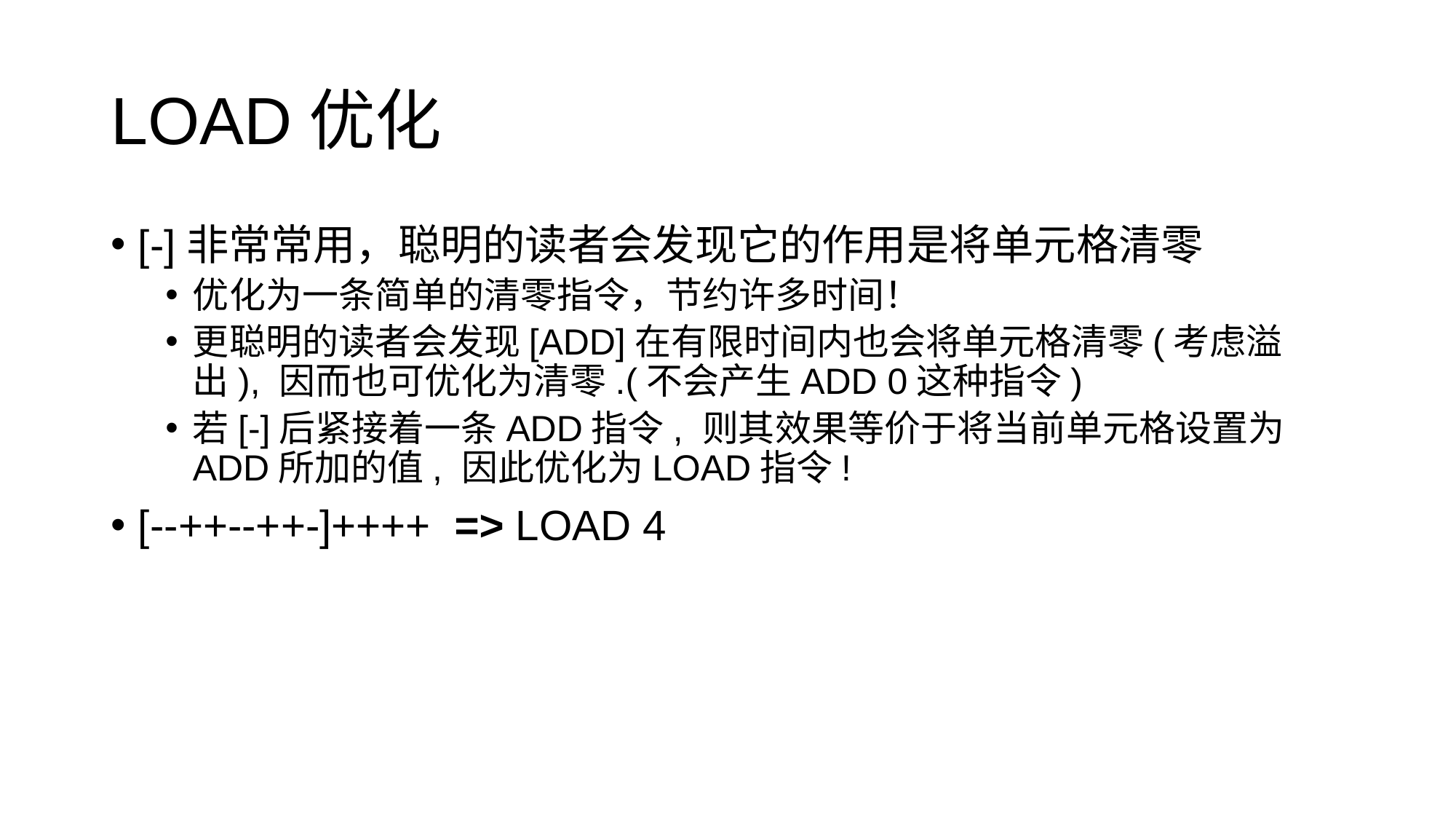

# LOAD优化
[-]非常常用，聪明的读者会发现它的作用是将单元格清零
优化为一条简单的清零指令，节约许多时间！
更聪明的读者会发现[ADD]在有限时间内也会将单元格清零(考虑溢出), 因而也可优化为清零.(不会产生ADD 0这种指令)
若[-]后紧接着一条ADD指令, 则其效果等价于将当前单元格设置为ADD所加的值, 因此优化为LOAD指令!
[--++--++-]++++  => LOAD 4